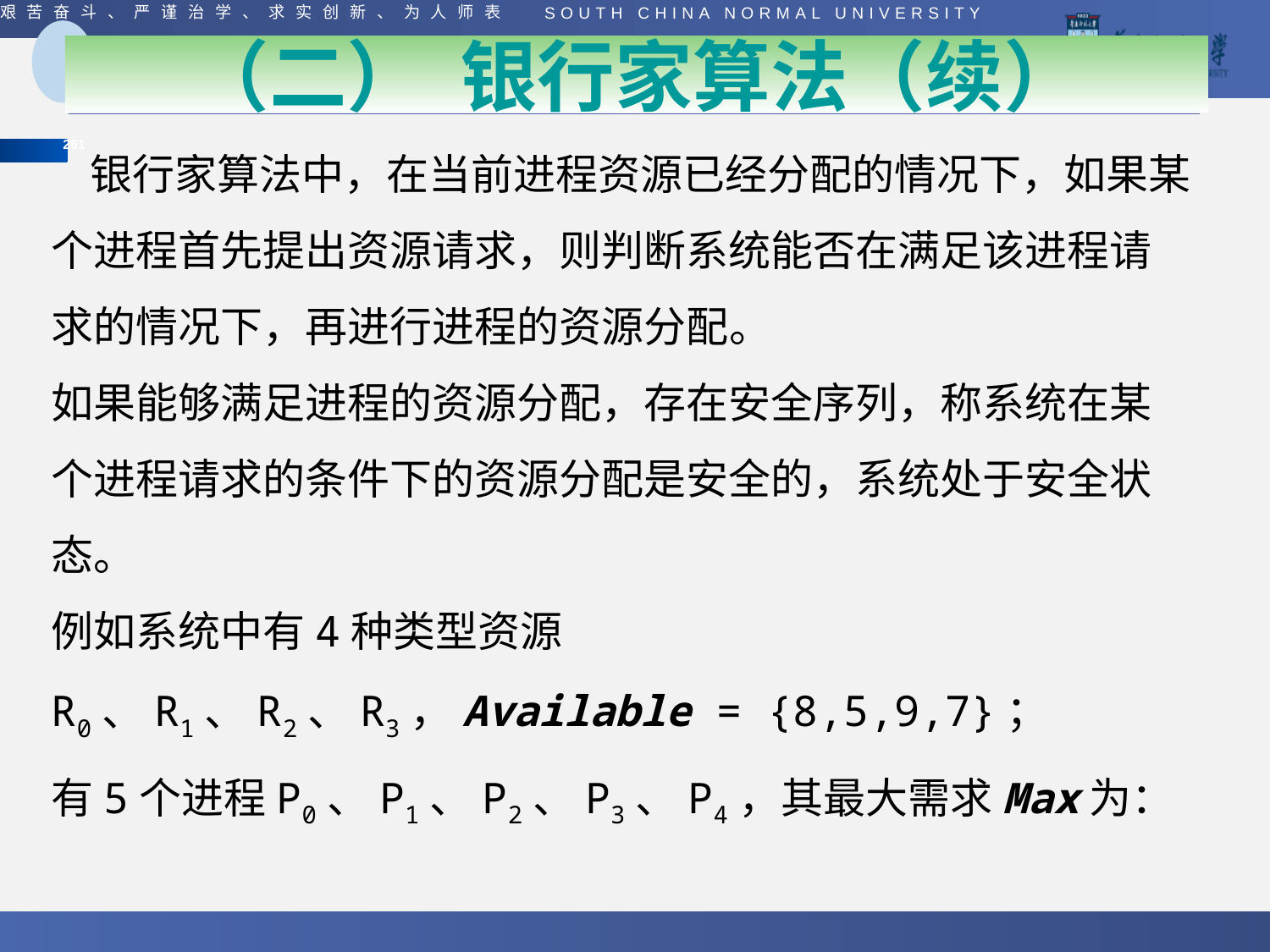

（二）  银行家算法（续）
   银行家算法中，在当前进程资源已经分配的情况下，如果某个进程首先提出资源请求，则判断系统能否在满足该进程请求的情况下，再进行进程的资源分配。
如果能够满足进程的资源分配，存在安全序列，称系统在某个进程请求的条件下的资源分配是安全的，系统处于安全状态。
例如系统中有4种类型资源R0、R1、R2、R3，Available = {8,5,9,7}；
有5个进程P0、P1、P2、P3、P4，其最大需求Max为：

261